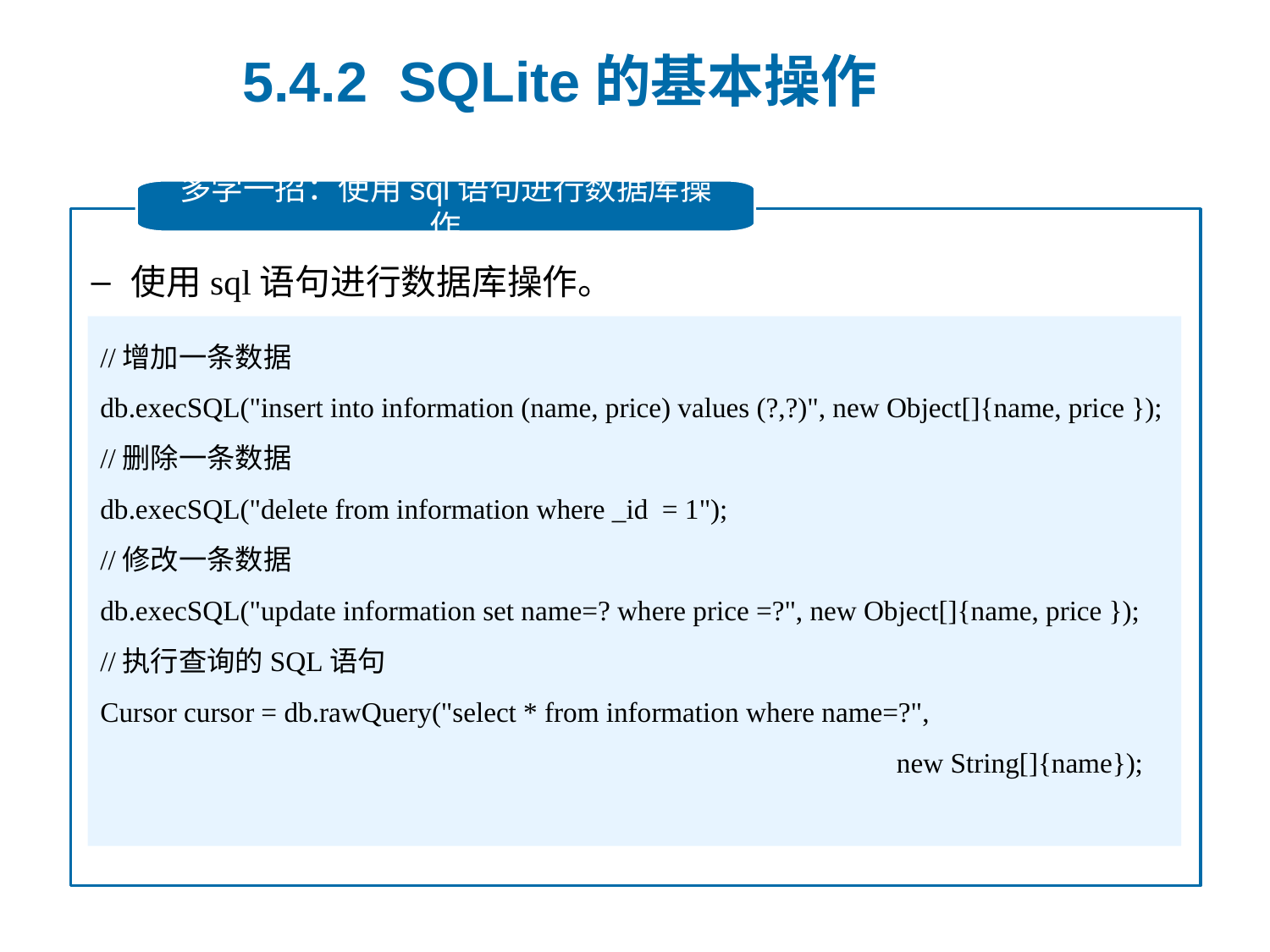

5.4.2  SQLite的基本操作

多学一招：使用sql语句进行数据库操作

使用sql语句进行数据库操作。

//增加一条数据
db.execSQL("insert into information (name, price) values (?,?)", new Object[]{name, price });
//删除一条数据
db.execSQL("delete from information where _id  = 1");
//修改一条数据
db.execSQL("update information set name=? where price =?", new Object[]{name, price });
//执行查询的SQL语句
Cursor cursor = db.rawQuery("select * from information where name=?",
                                                                                                                  new String[]{name});